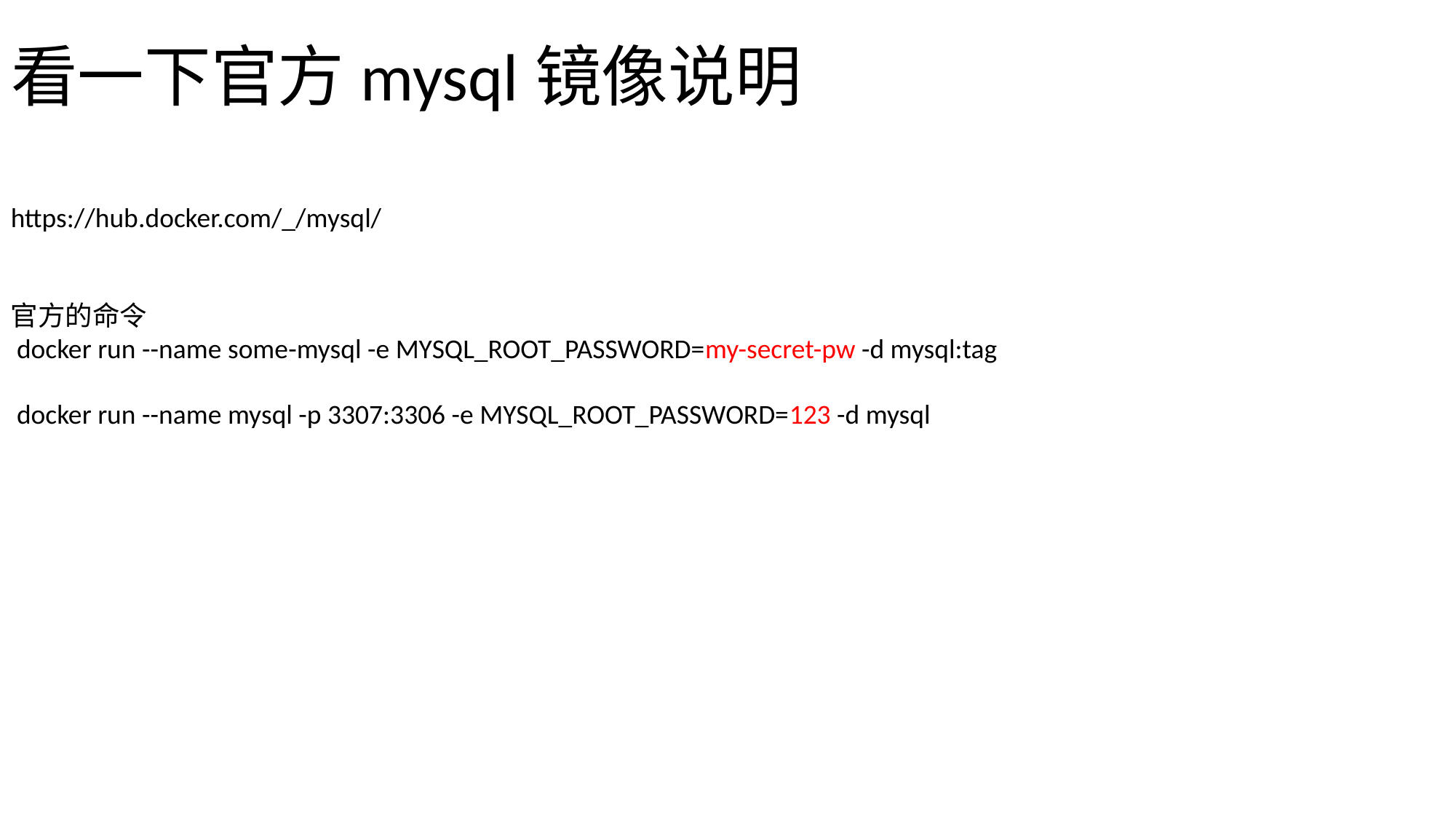

# 看一下官方mysql镜像说明
https://hub.docker.com/_/mysql/

官方的命令
 docker run --name some-mysql -e MYSQL_ROOT_PASSWORD=my-secret-pw -d mysql:tag

 docker run --name mysql -p 3307:3306 -e MYSQL_ROOT_PASSWORD=123 -d mysql